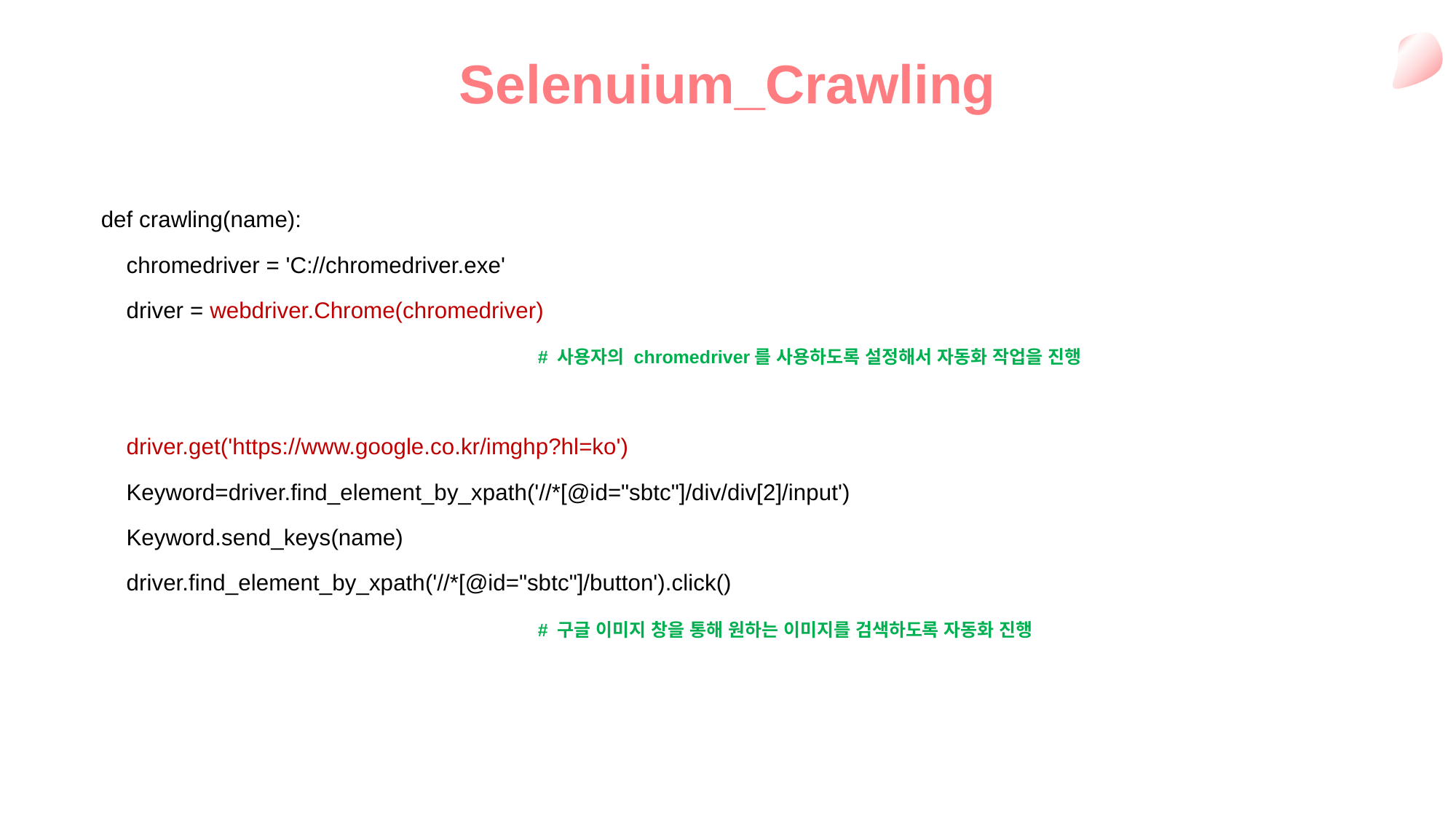

Selenuium_Crawling
def crawling(name):
    chromedriver = 'C://chromedriver.exe'
    driver = webdriver.Chrome(chromedriver)
    				# 사용자의 chromedriver를 사용하도록 설정해서 자동화 작업을 진행

    driver.get('https://www.google.co.kr/imghp?hl=ko')
    Keyword=driver.find_element_by_xpath('//*[@id="sbtc"]/div/div[2]/input')
    Keyword.send_keys(name)
    driver.find_element_by_xpath('//*[@id="sbtc"]/button').click()
				# 구글 이미지 창을 통해 원하는 이미지를 검색하도록 자동화 진행